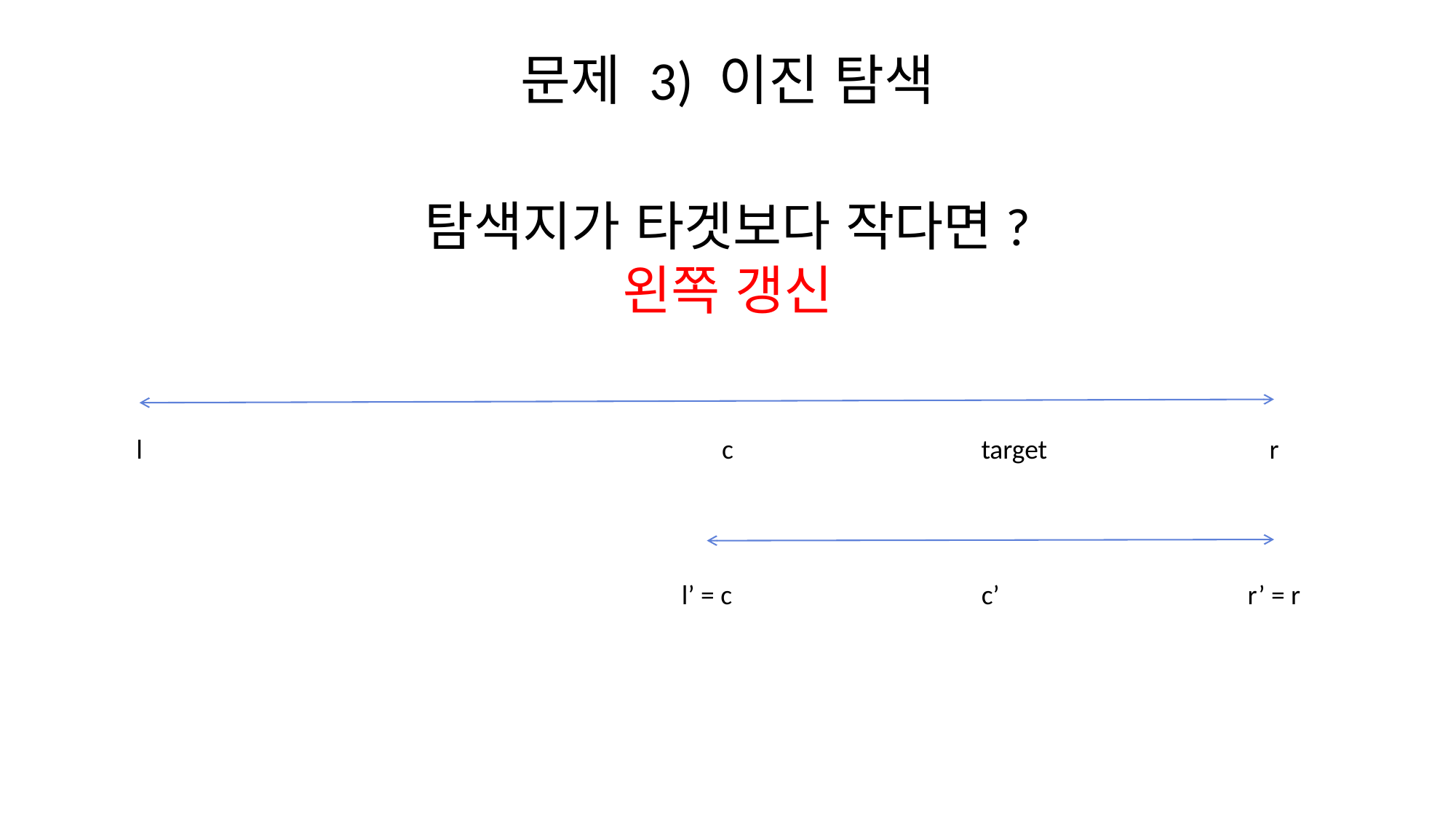

# 문제 3) 이진 탐색
탐색지가 타겟보다 작다면?
왼쪽 갱신
l
c
target
r
l’ = c
c’
r’ = r